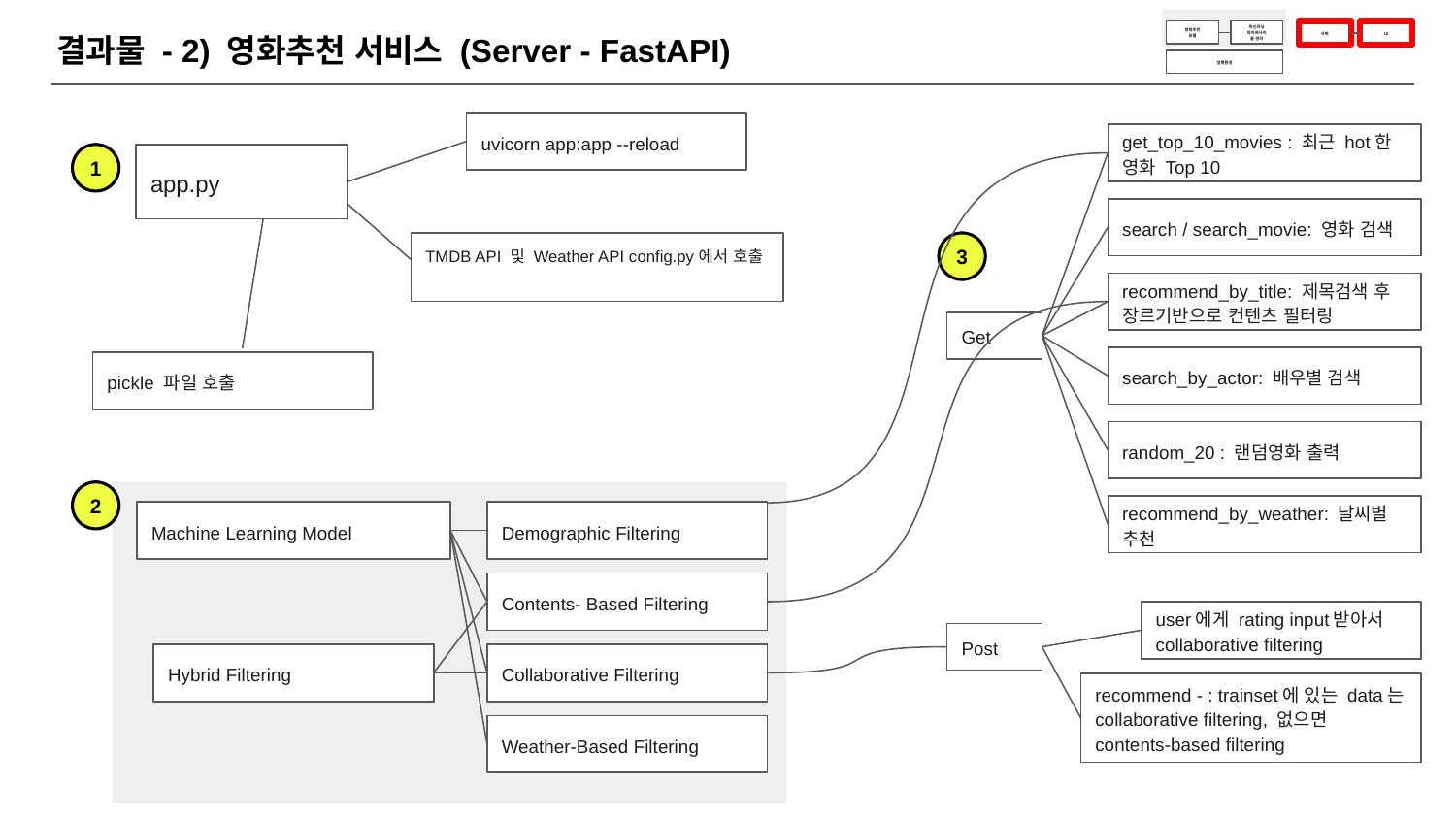

영화추천 모델
머신러닝
라이프사이클 관리
UI
서버
실행환경
결과물 - 2) 영화추천 서비스 (Server - FastAPI)

uvicorn app:app --reload
get_top_10_movies : 최근 hot한 영화 Top 10
app.py
1
search / search_movie: 영화 검색
TMDB API 및 Weather API config.py에서 호출

3
recommend_by_title: 제목검색 후 장르기반으로 컨텐츠 필터링
Get
search_by_actor: 배우별 검색
pickle 파일 호출
random_20 : 랜덤영화 출력

2
recommend_by_weather: 날씨별 추천
Machine Learning Model
Demographic Filtering
Contents- Based Filtering
user에게 rating input받아서 collaborative filtering
Post
Hybrid Filtering
Collaborative Filtering
recommend - : trainset에 있는 data는 collaborative filtering, 없으면 contents-based filtering
Weather-Based Filtering